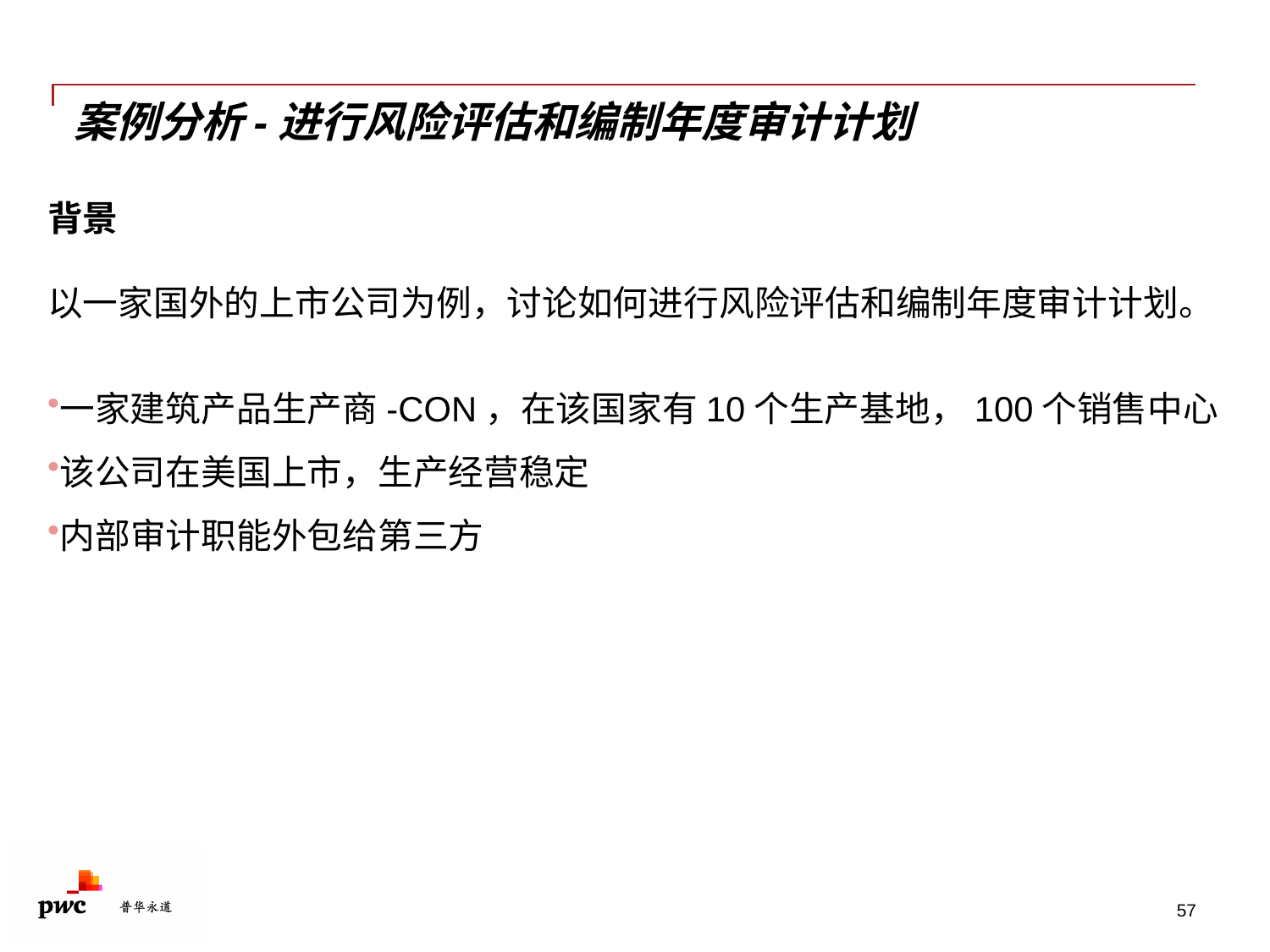

# 案例分析-进行风险评估和编制年度审计计划
背景

以一家国外的上市公司为例，讨论如何进行风险评估和编制年度审计计划。

一家建筑产品生产商-CON，在该国家有10个生产基地，100个销售中心
该公司在美国上市，生产经营稳定
内部审计职能外包给第三方
57